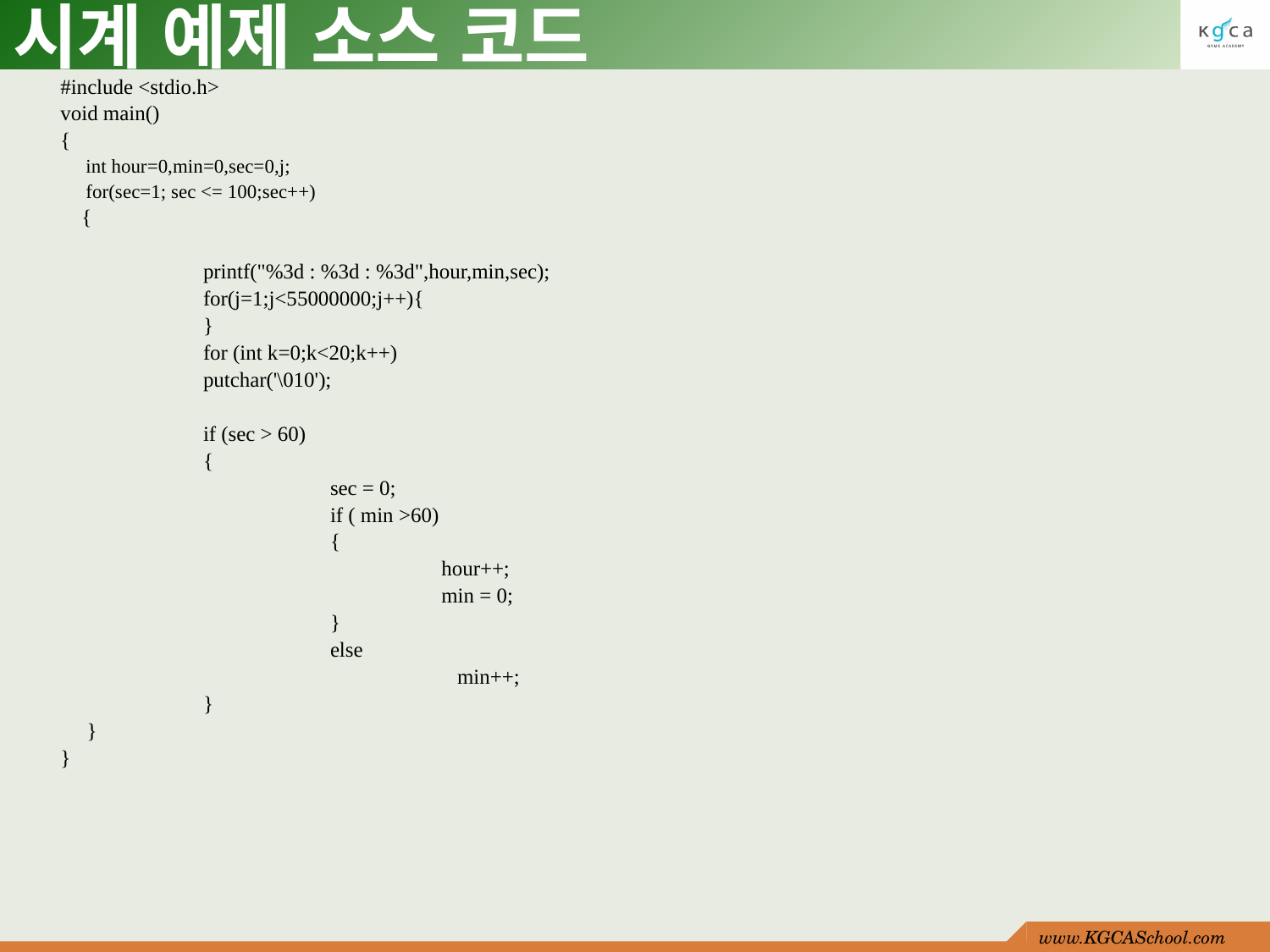

# 시계 예제 소스 코드
#include <stdio.h>
void main()
{
  int hour=0,min=0,sec=0,j;
  for(sec=1; sec <= 100;sec++)
    {

	   printf("%3d : %3d : %3d",hour,min,sec);
  	   for(j=1;j<55000000;j++){
	   }
	   for (int k=0;k<20;k++)
	   putchar('\010');

	   if (sec > 60)
	   {
		   sec = 0;
		   if ( min >60)
		   {
			hour++;
			min = 0;
		   }
		   else
			   min++;
	   }
     }
}